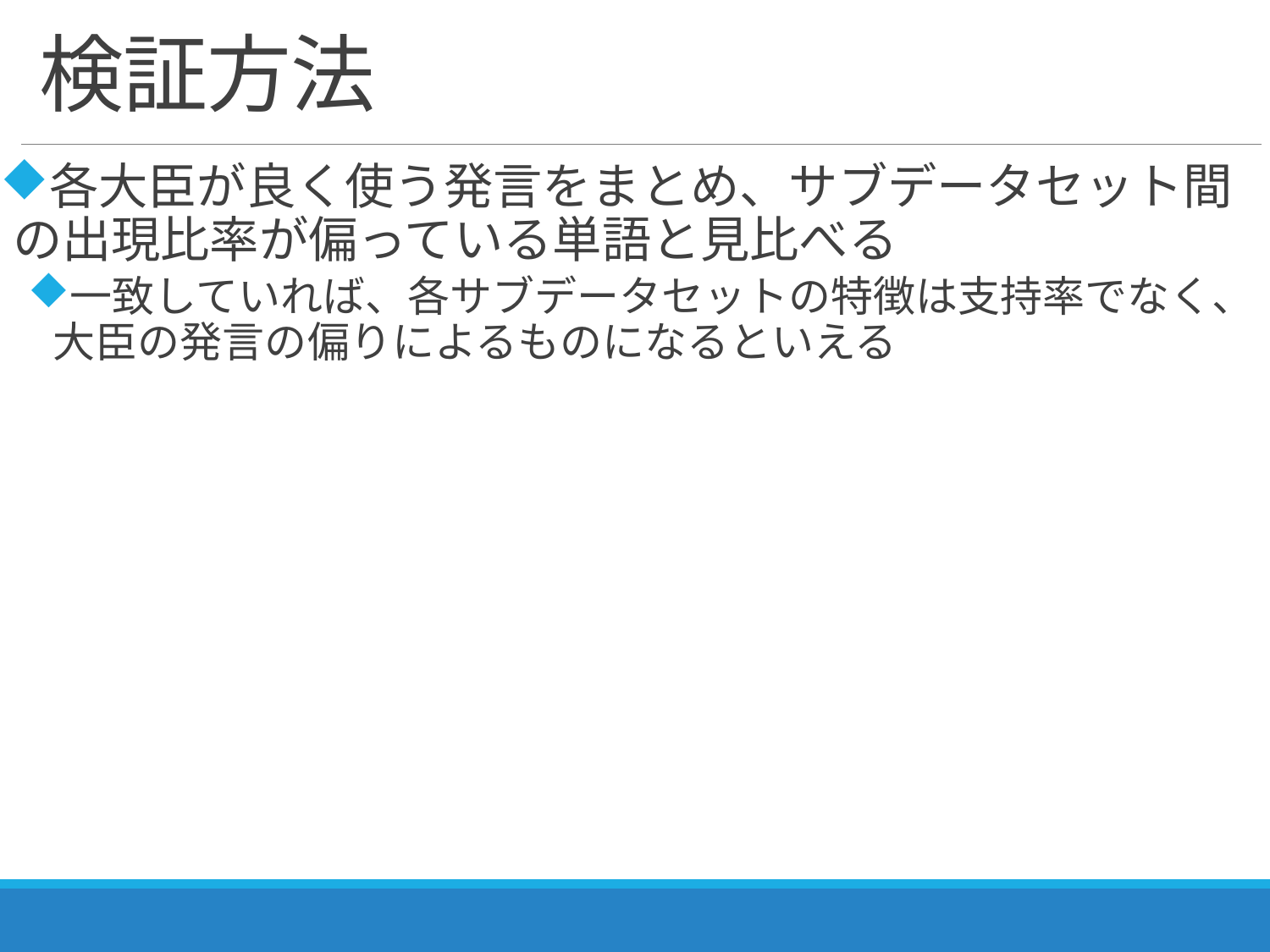

# 検証方法
各大臣が良く使う発言をまとめ、サブデータセット間の出現比率が偏っている単語と見比べる
一致していれば、各サブデータセットの特徴は支持率でなく、大臣の発言の偏りによるものになるといえる